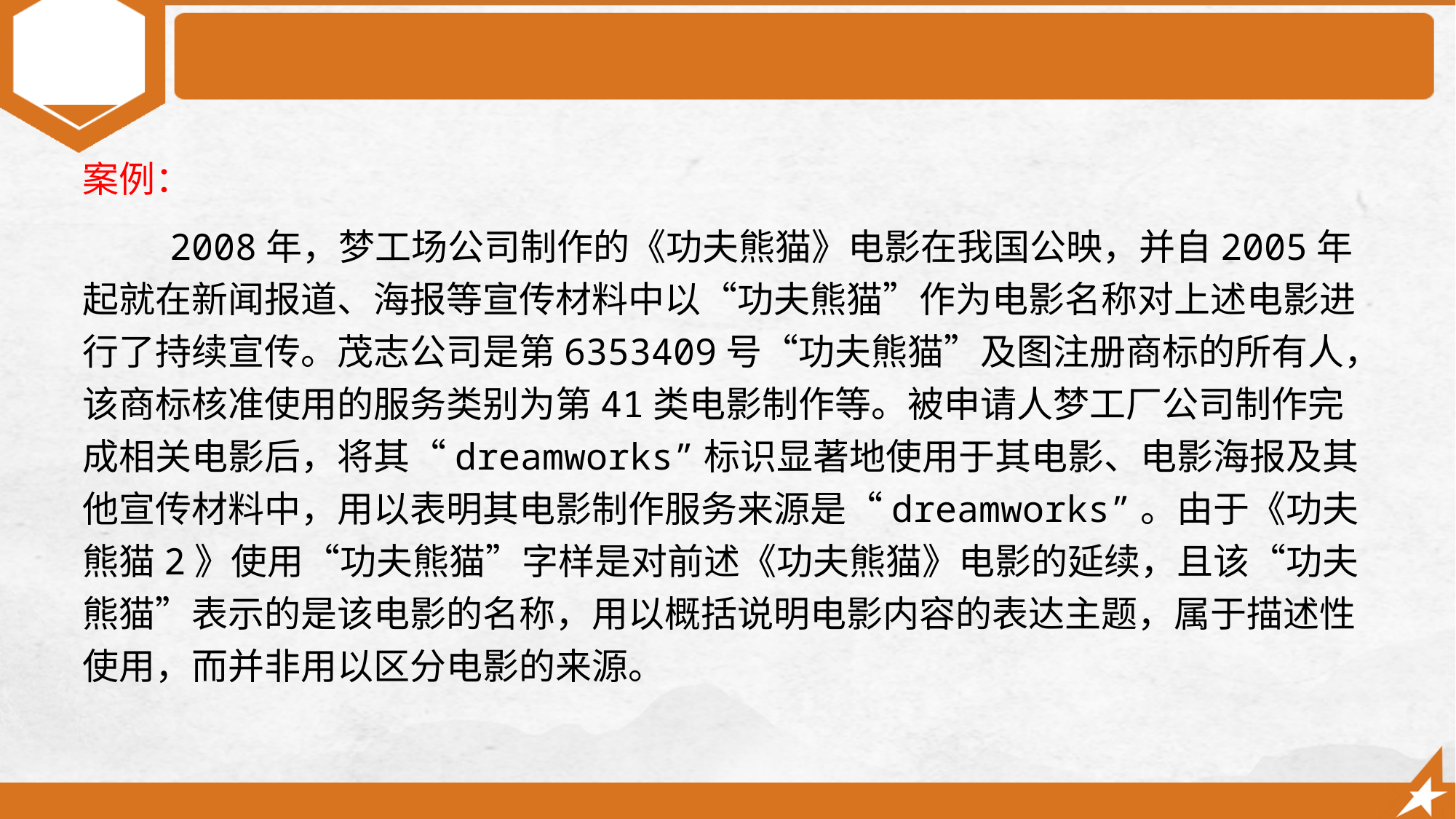

案例：
    2008年，梦工场公司制作的《功夫熊猫》电影在我国公映，并自2005年起就在新闻报道、海报等宣传材料中以“功夫熊猫”作为电影名称对上述电影进行了持续宣传。茂志公司是第6353409号“功夫熊猫”及图注册商标的所有人，该商标核准使用的服务类别为第41类电影制作等。被申请人梦工厂公司制作完成相关电影后，将其“dreamworks”标识显著地使用于其电影、电影海报及其他宣传材料中，用以表明其电影制作服务来源是“dreamworks”。由于《功夫熊猫2》使用“功夫熊猫”字样是对前述《功夫熊猫》电影的延续，且该“功夫熊猫”表示的是该电影的名称，用以概括说明电影内容的表达主题，属于描述性使用，而并非用以区分电影的来源。